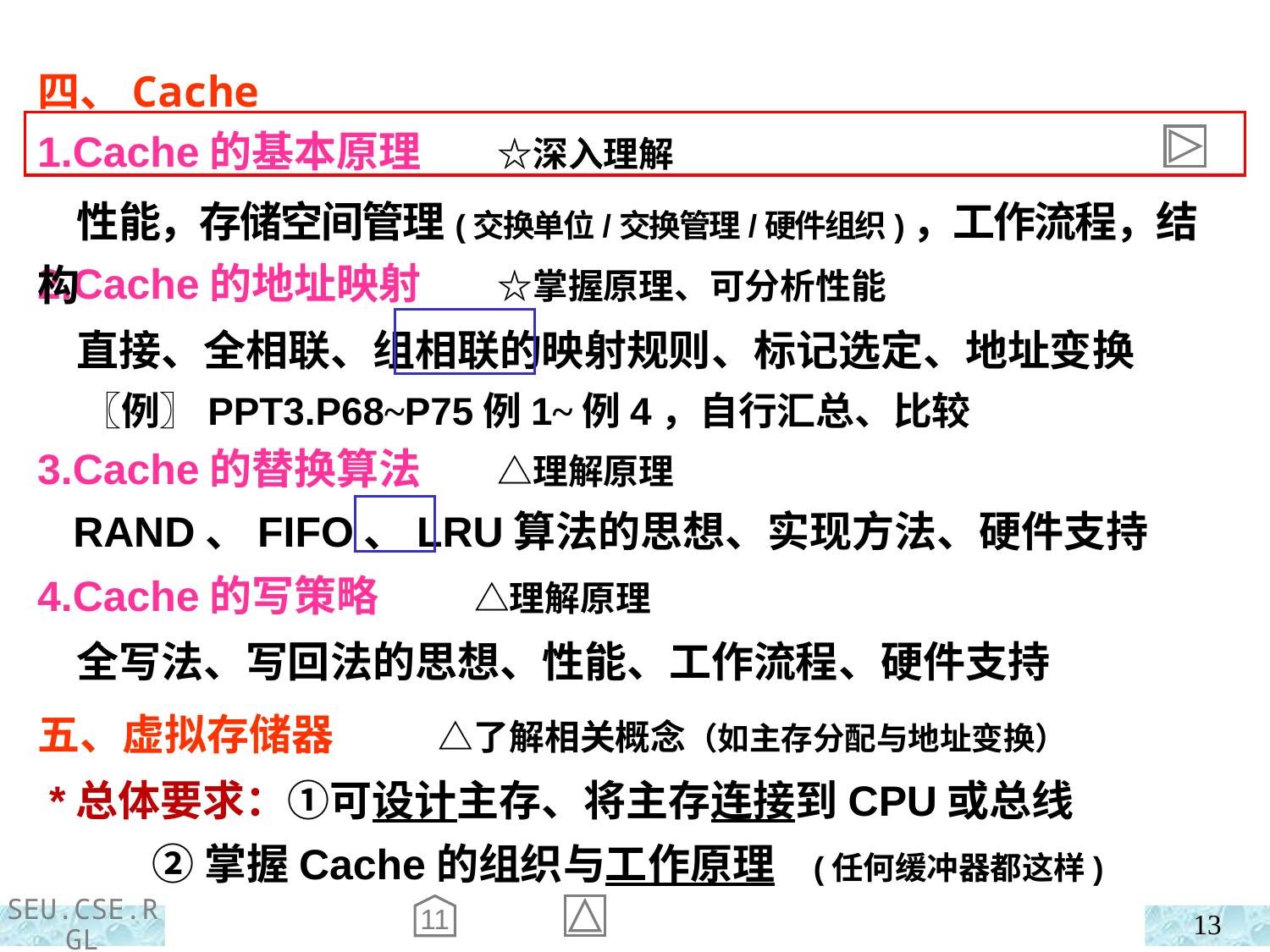

四、Cache
1.Cache的基本原理        ☆深入理解

2.Cache的地址映射        ☆掌握原理、可分析性能

3.Cache的替换算法        △理解原理

4.Cache的写策略          △理解原理

   性能，存储空间管理(交换单位/交换管理/硬件组织)，工作流程，结构
   直接、全相联、组相联的映射规则、标记选定、地址变换
    〖例〗PPT3.P68~P75例1~例4，自行汇总、比较

   RAND、FIFO、LRU算法的思想、实现方法、硬件支持

   全写法、写回法的思想、性能、工作流程、硬件支持
五、虚拟存储器           △了解相关概念（如主存分配与地址变换）
 *总体要求：①可设计主存、将主存连接到CPU或总线
            ②掌握Cache的组织与工作原理   (任何缓冲器都这样)
11

13